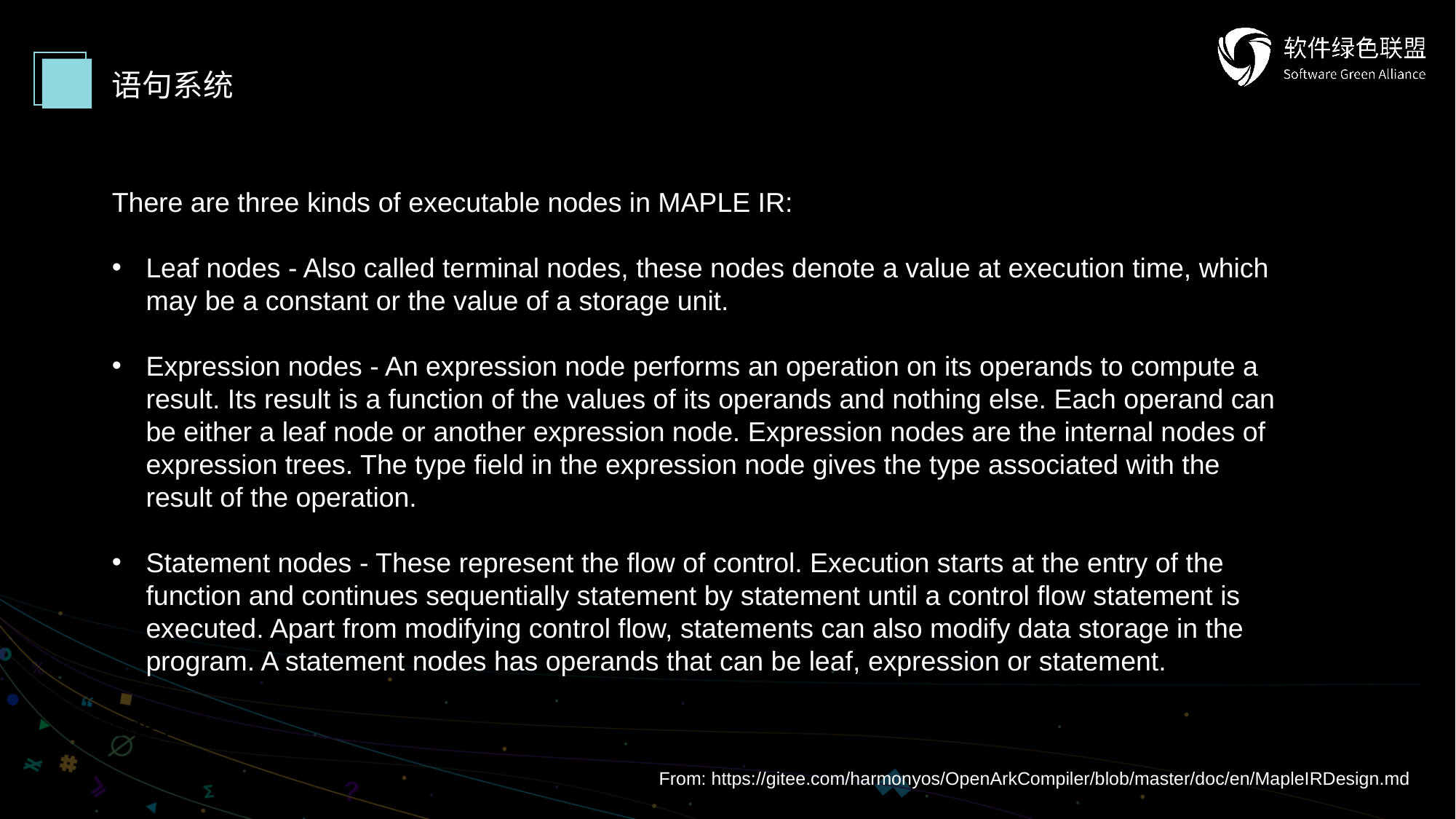

语句系统
There are three kinds of executable nodes in MAPLE IR:

Leaf nodes - Also called terminal nodes, these nodes denote a value at execution time, which may be a constant or the value of a storage unit.

Expression nodes - An expression node performs an operation on its operands to compute a result. Its result is a function of the values of its operands and nothing else. Each operand can be either a leaf node or another expression node. Expression nodes are the internal nodes of expression trees. The type field in the expression node gives the type associated with the result of the operation.

Statement nodes - These represent the flow of control. Execution starts at the entry of the function and continues sequentially statement by statement until a control flow statement is executed. Apart from modifying control flow, statements can also modify data storage in the program. A statement nodes has operands that can be leaf, expression or statement.

odes.

From: https://gitee.com/harmonyos/OpenArkCompiler/blob/master/doc/en/MapleIRDesign.md